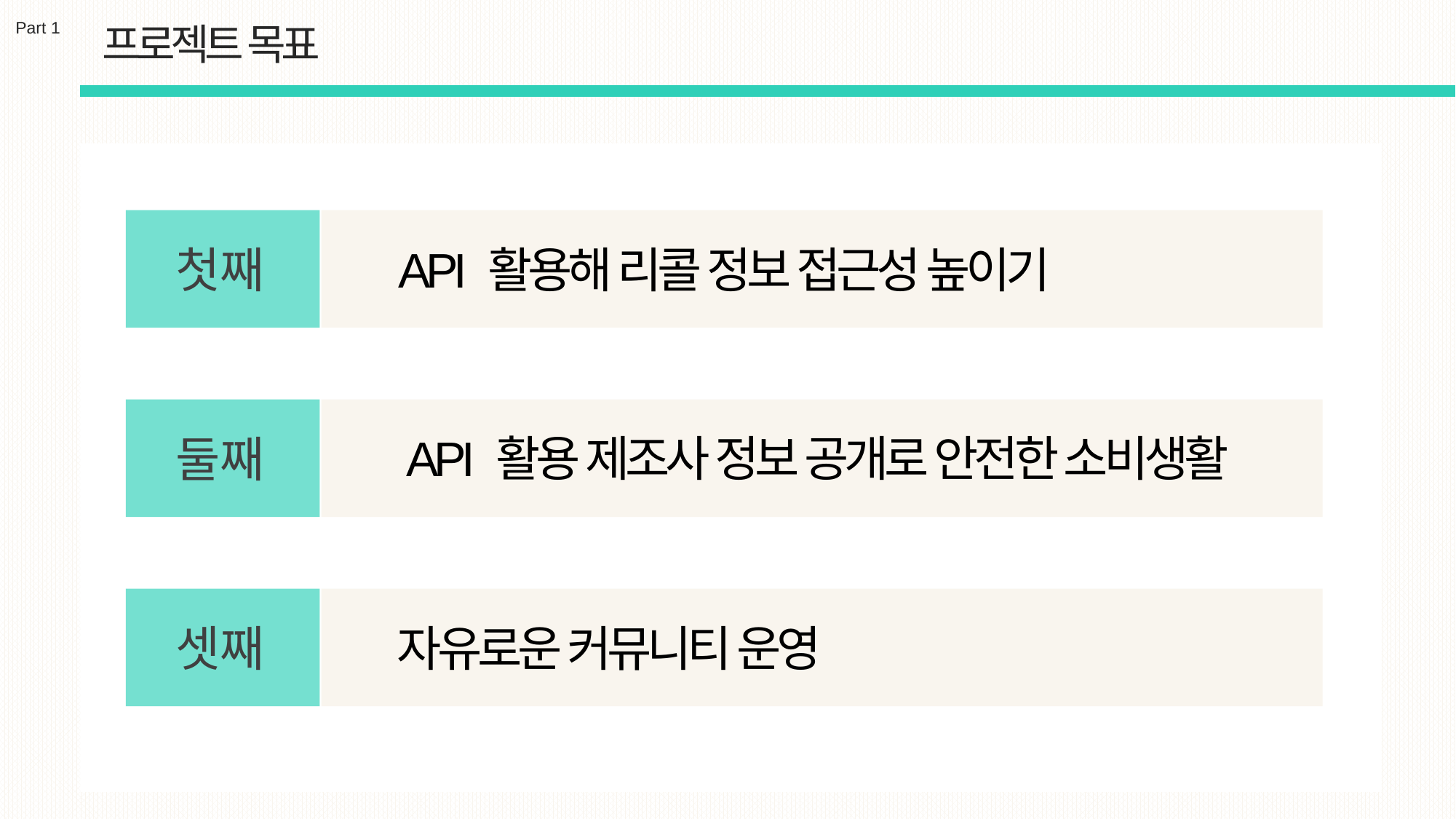

Part 1
프로젝트 목표

첫째
API 활용해 리콜 정보 접근성 높이기

API 활용 제조사 정보 공개로 안전한 소비생활
둘째

셋째
자유로운 커뮤니티 운영